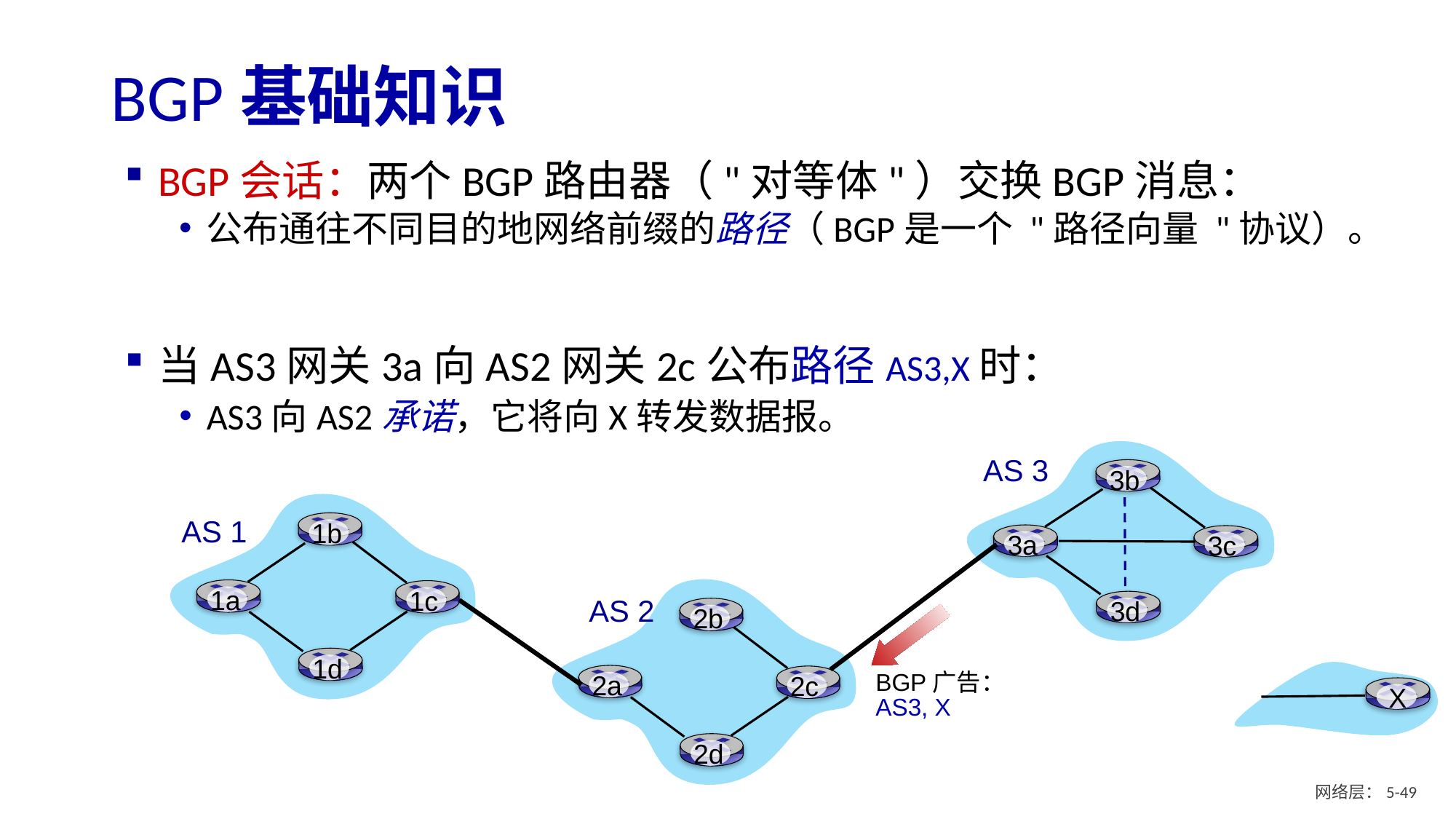

# BGP基础知识
BGP会话：两个BGP路由器（"对等体"）交换BGP消息：
公布通往不同目的地网络前缀的路径（BGP是一个 "路径向量 "协议）。
当AS3网关3a向AS2网关2c公布路径AS3,X时：
AS3向AS2承诺，它将向X转发数据报。

AS 3
3b

3a

3c

3d

1b

1a

1c

1d

AS 1

2b

2a

2c

2d

AS 2

BGP广告：
AS3, X

  X

网络层：5-49